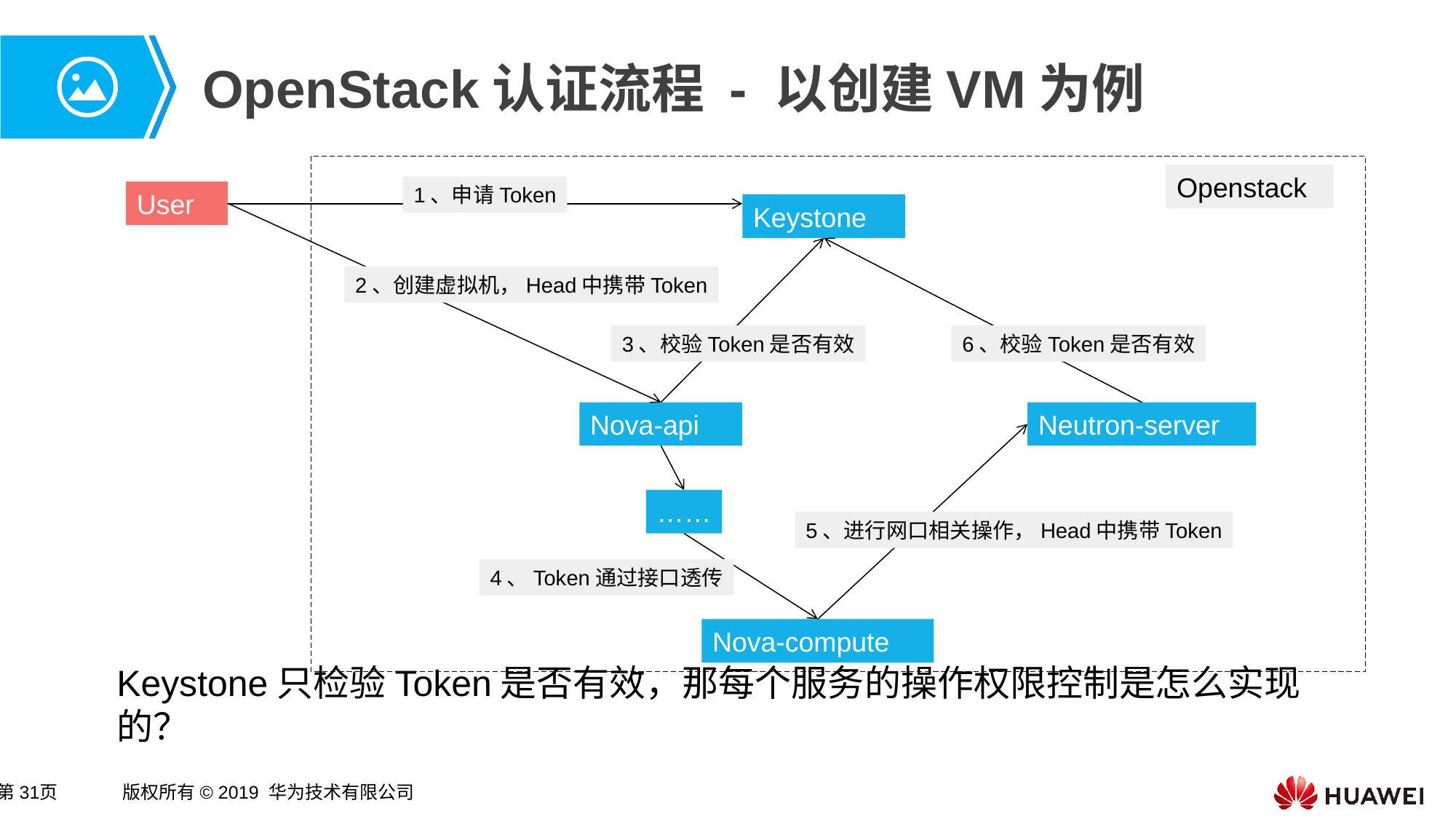

# OpenStack认证流程 - 以创建VM为例

Openstack
1、申请Token
User
Keystone
2、创建虚拟机，Head中携带Token
3、校验Token是否有效
6、校验Token是否有效
Nova-api
Neutron-server
……
5、进行网口相关操作，Head中携带Token
4、Token通过接口透传
Nova-compute
Keystone只检验Token是否有效，那每个服务的操作权限控制是怎么实现的？